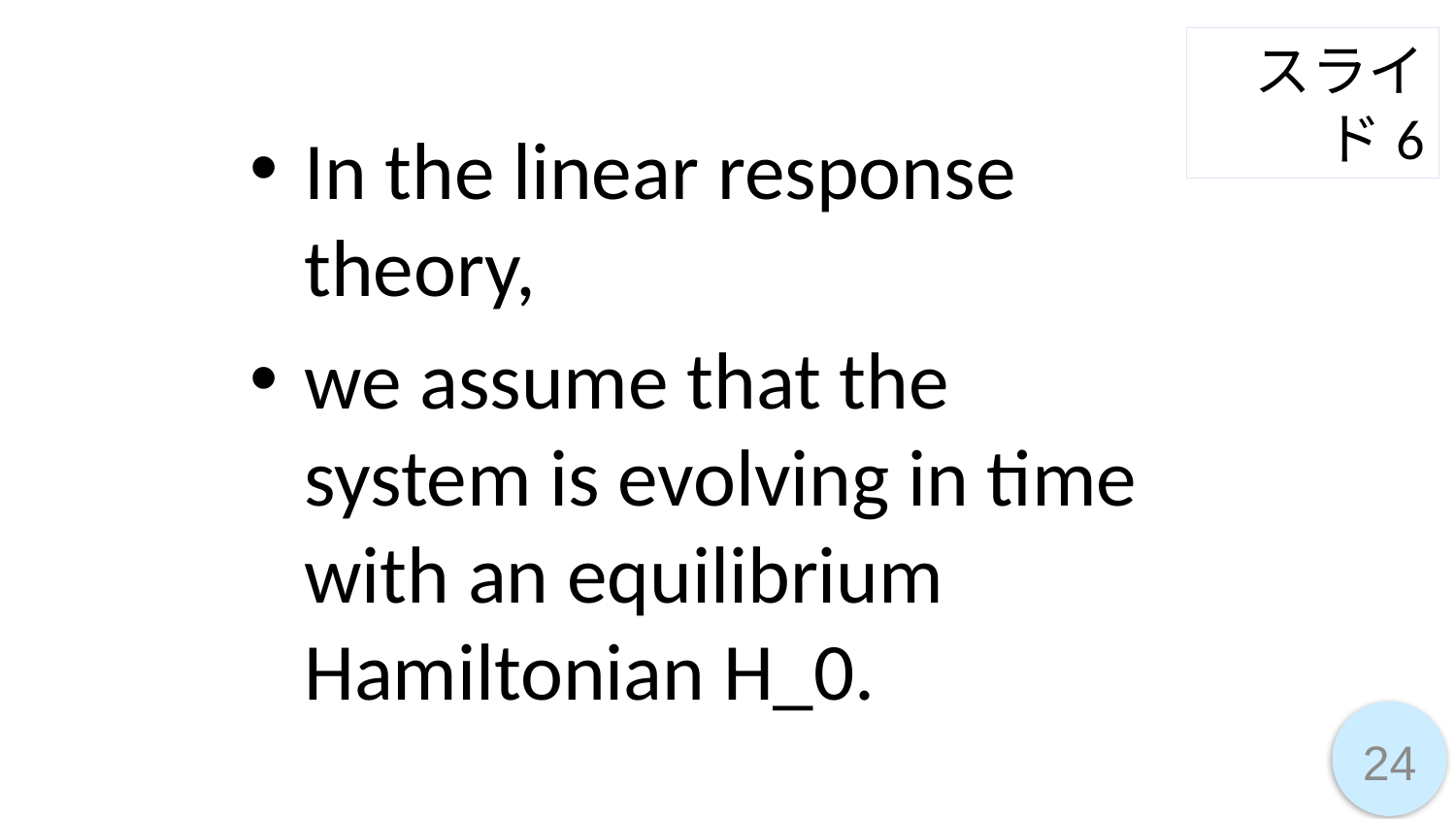

スライド6
In the linear response theory,
we assume that the system is evolving in time with an equilibrium Hamiltonian H_0.
24